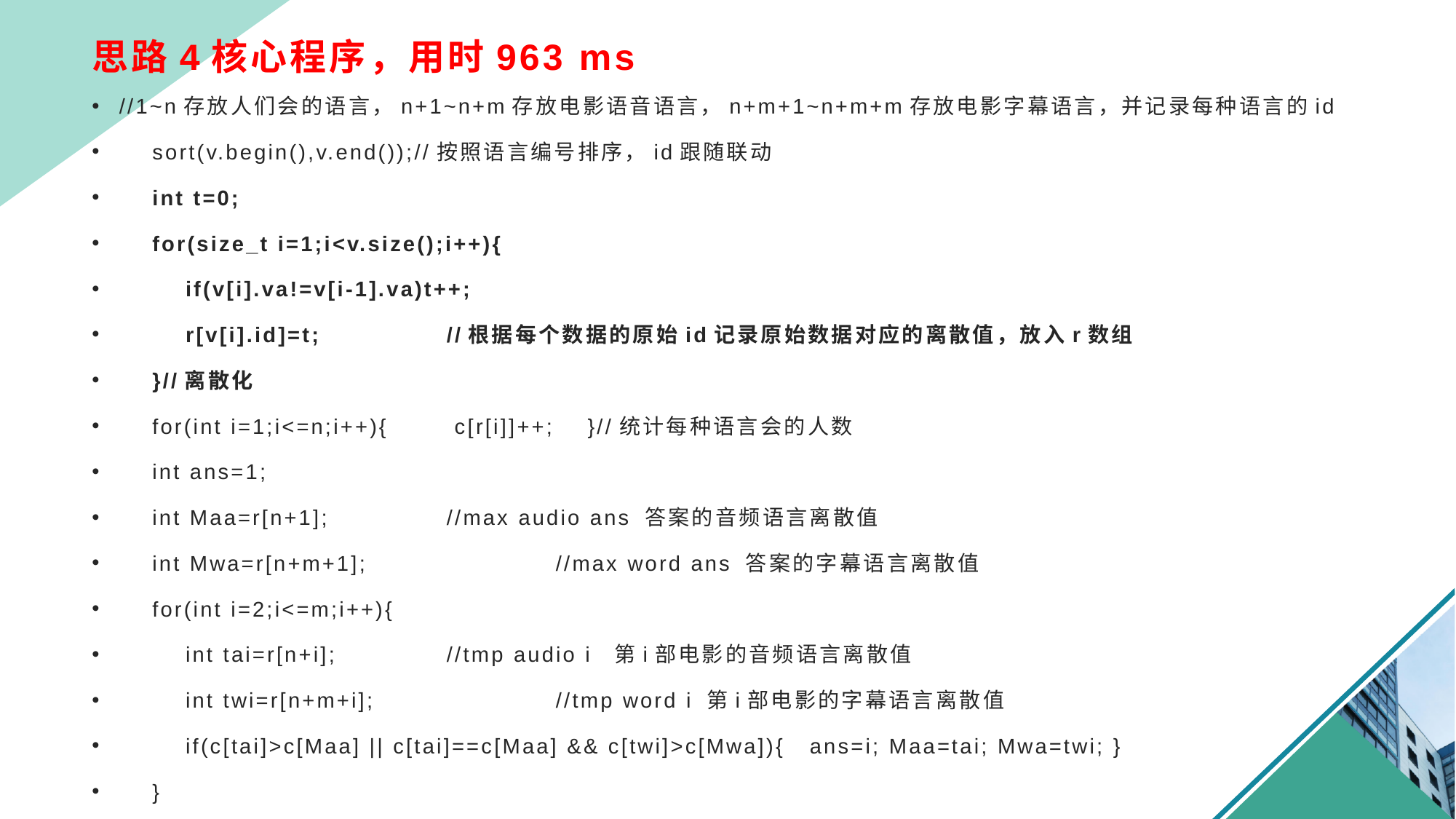

# 思路4核心程序，用时963 ms
//1~n存放人们会的语言，n+1~n+m存放电影语音语言，n+m+1~n+m+m存放电影字幕语言，并记录每种语言的id
    sort(v.begin(),v.end());//按照语言编号排序，id跟随联动
    int t=0;
    for(size_t i=1;i<v.size();i++){
        if(v[i].va!=v[i-1].va)t++;
        r[v[i].id]=t;		//根据每个数据的原始id记录原始数据对应的离散值，放入r数组
    }//离散化
    for(int i=1;i<=n;i++){        c[r[i]]++;    }//统计每种语言会的人数
    int ans=1;
    int Maa=r[n+1];		//max audio ans 答案的音频语言离散值
    int Mwa=r[n+m+1];		//max word ans 答案的字幕语言离散值
    for(int i=2;i<=m;i++){
        int tai=r[n+i];		//tmp audio i  第i部电影的音频语言离散值
        int twi=r[n+m+i];		//tmp word i 第i部电影的字幕语言离散值
        if(c[tai]>c[Maa] || c[tai]==c[Maa] && c[twi]>c[Mwa]){   ans=i; Maa=tai; Mwa=twi; }
    }
37